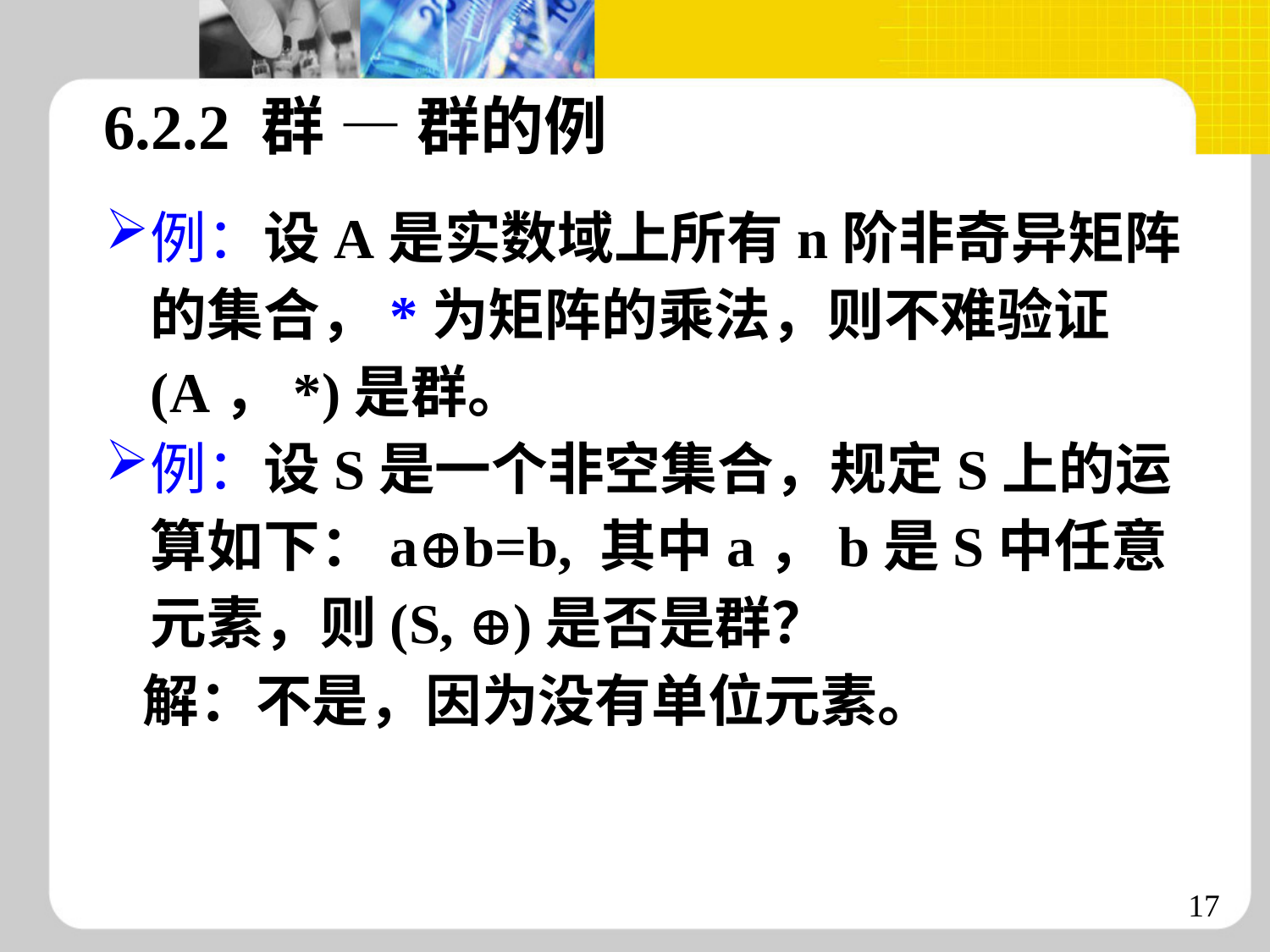

6.2.2 群 — 群的例
例：设A是实数域上所有n阶非奇异矩阵的集合，*为矩阵的乘法，则不难验证(A，*)是群。
例：设S是一个非空集合，规定S上的运算如下：a⊕b=b, 其中a，b是S中任意元素，则(S, ⊕)是否是群？
   解：不是，因为没有单位元素。

17